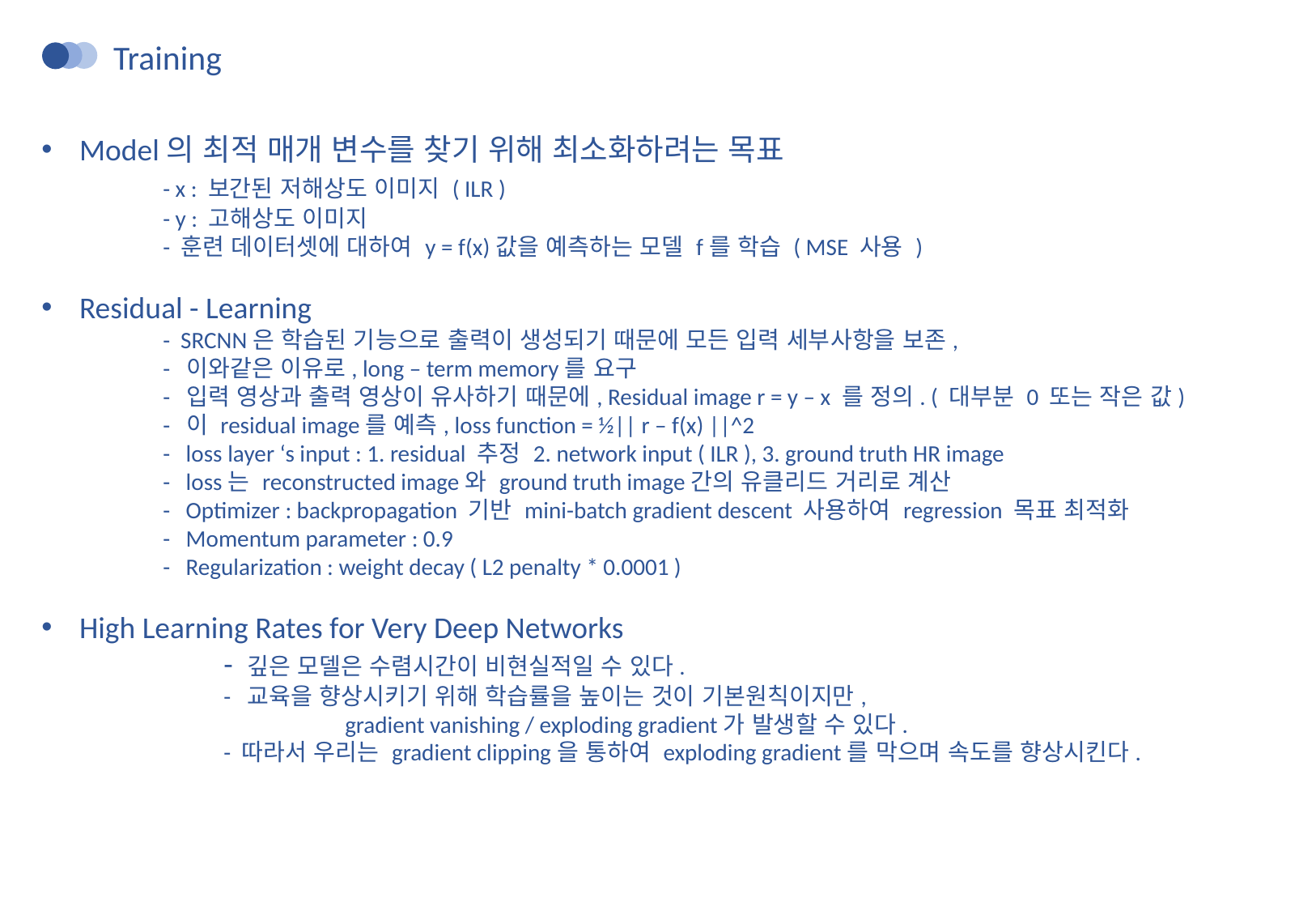

Training

Model의 최적 매개 변수를 찾기 위해 최소화하려는 목표
	- x : 보간된 저해상도 이미지 ( ILR )
	- y : 고해상도 이미지
	- 훈련 데이터셋에 대하여 y = f(x)값을 예측하는 모델 f를 학습 ( MSE 사용 )

Residual - Learning
	-  SRCNN은 학습된 기능으로 출력이 생성되기 때문에 모든 입력 세부사항을 보존,
	-  이와같은 이유로, long – term memory를 요구
	-  입력 영상과 출력 영상이 유사하기 때문에, Residual image r = y – x 를 정의. ( 대부분 0 또는 작은 값)
	-  이 residual image를 예측, loss function = ½|| r – f(x) ||^2
	-   loss layer ‘s input : 1. residual 추정 2. network input ( ILR ), 3. ground truth HR image
	-   loss는 reconstructed image와 ground truth image간의 유클리드 거리로 계산
	-   Optimizer : backpropagation 기반 mini-batch gradient descent 사용하여 regression 목표 최적화
	-   Momentum parameter : 0.9
	-   Regularization : weight decay ( L2 penalty * 0.0001 )

High Learning Rates for Very Deep Networks
	- 깊은 모델은 수렴시간이 비현실적일 수 있다.
	-  교육을 향상시키기 위해 학습률을 높이는 것이 기본원칙이지만,
		gradient vanishing / exploding gradient가 발생할 수 있다.
	- 따라서 우리는 gradient clipping을 통하여 exploding gradient를 막으며 속도를 향상시킨다.